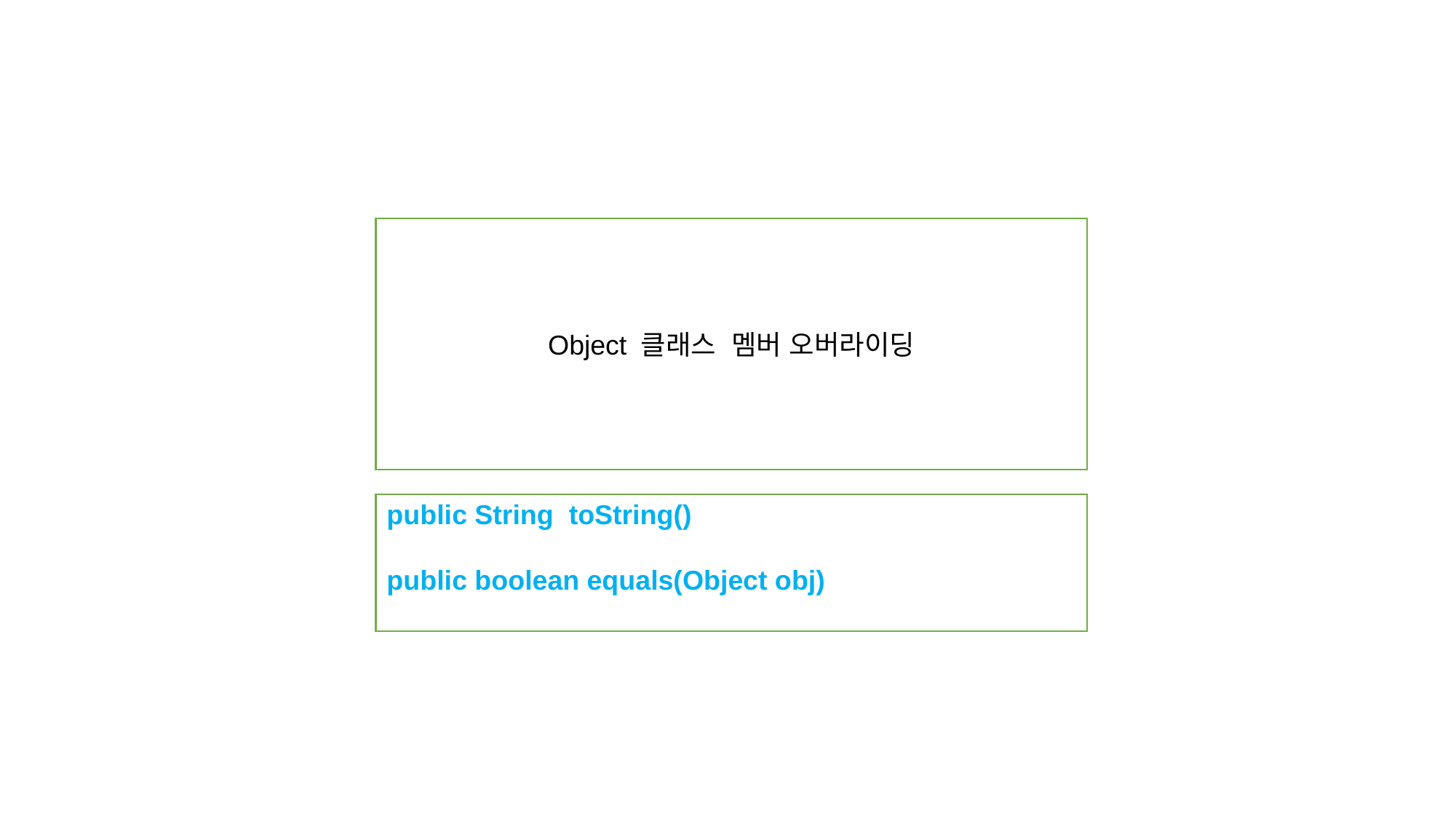

Object 클래스  멤버 오버라이딩
public String  toString()

public boolean equals(Object obj)